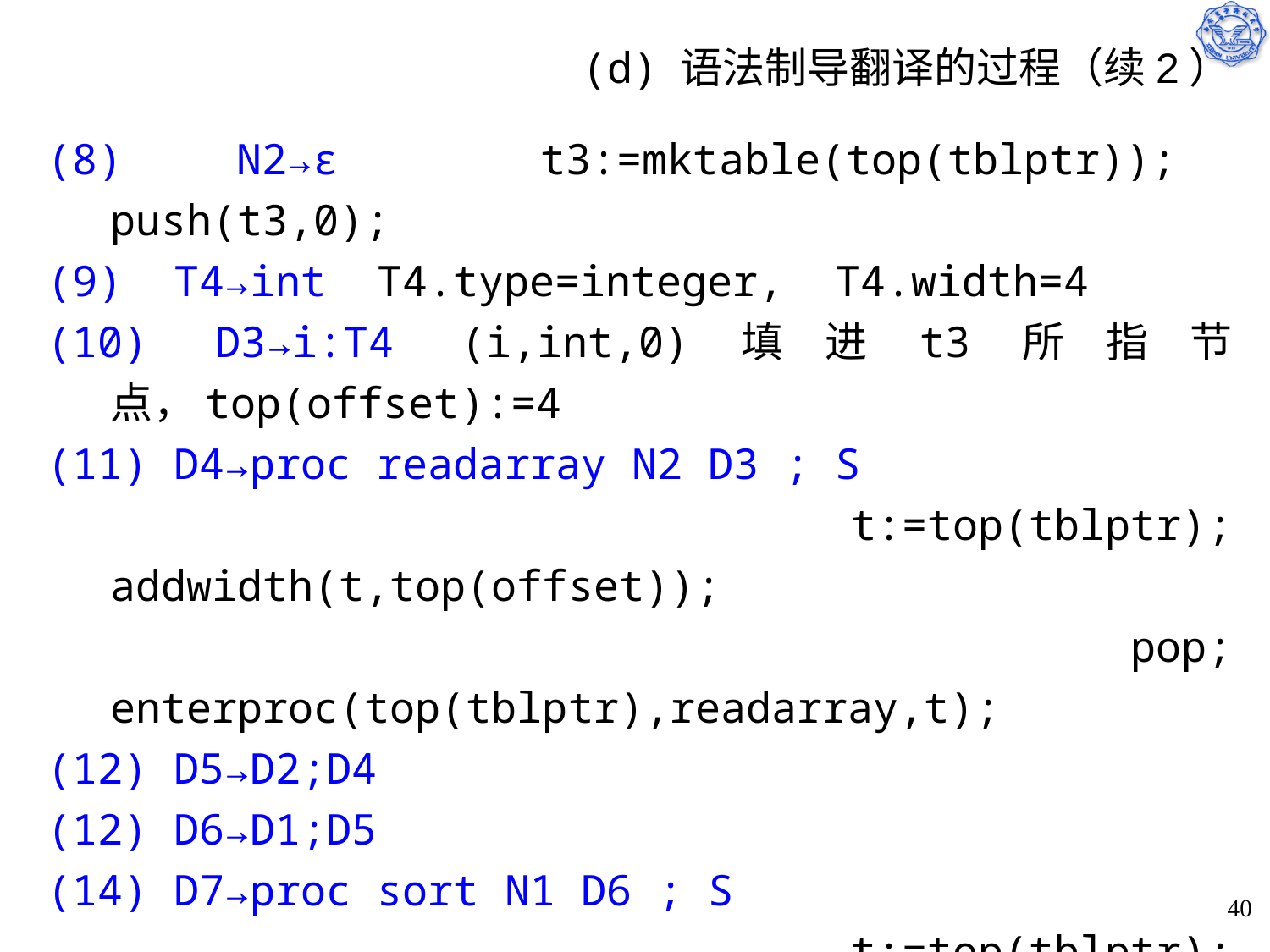

# (d) 语法制导翻译的过程（续2）
(8)  N2→ε	  t3:=mktable(top(tblptr));  push(t3,0);
(9)  T4→int  T4.type=integer,  T4.width=4
(10) D3→i:T4 (i,int,0)填进t3所指节点，top(offset):=4
(11) D4→proc readarray N2 D3 ; S
		 	  t:=top(tblptr); addwidth(t,top(offset));
			  pop; enterproc(top(tblptr),readarray,t);
(12) D5→D2;D4
(12) D6→D1;D5
(14) D7→proc sort N1 D6 ; S
			  t:=top(tblptr); addwidth(t,top(offset));
			  pop; enterproc(top(tblptr),sort,t);
(15) P→M1 D7 addwidth(top(tblptr),top(offset)); pop;
40